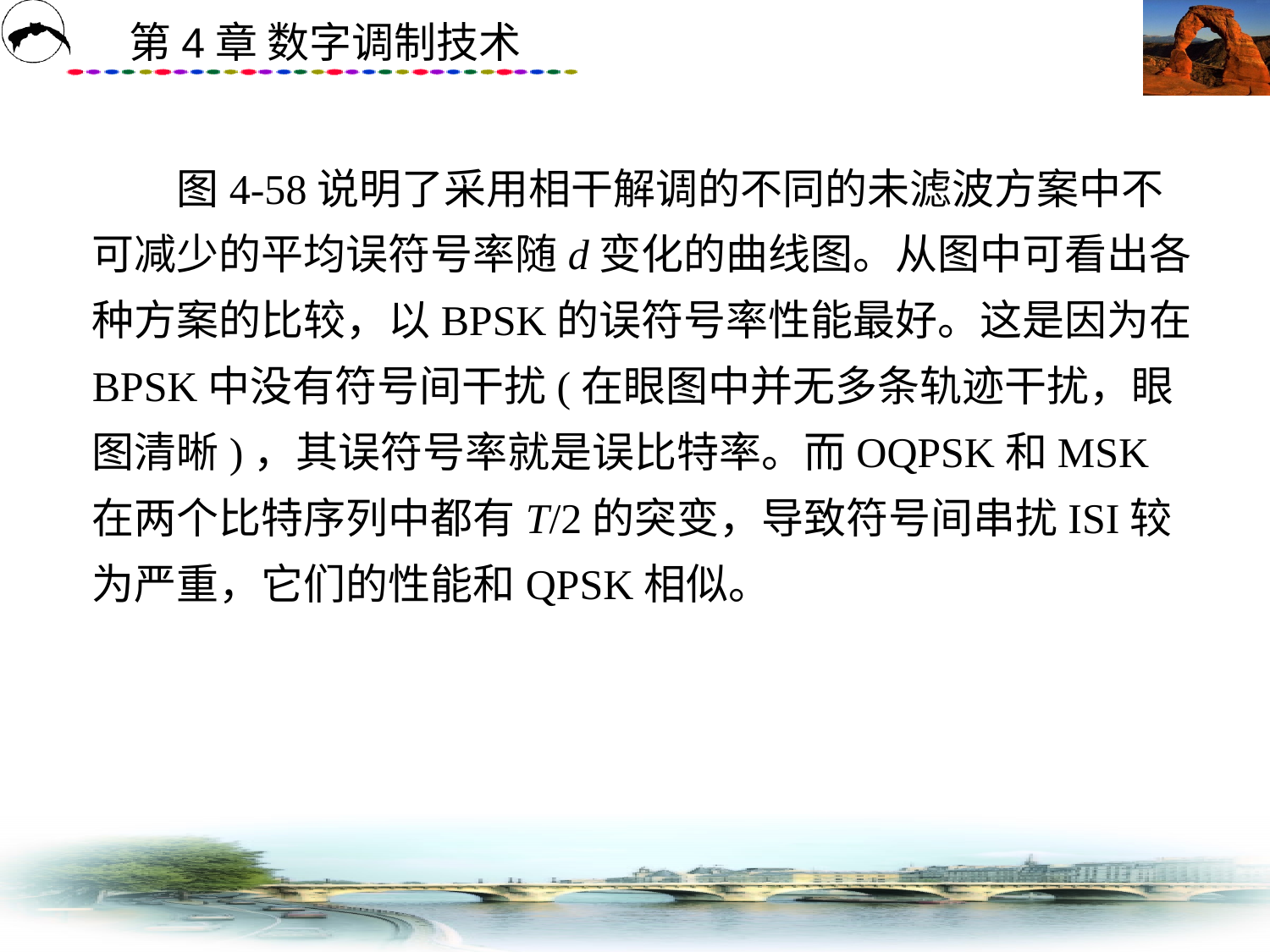

# 图4-58说明了采用相干解调的不同的未滤波方案中不可减少的平均误符号率随d变化的曲线图。从图中可看出各种方案的比较，以BPSK的误符号率性能最好。这是因为在BPSK中没有符号间干扰(在眼图中并无多条轨迹干扰，眼图清晰)，其误符号率就是误比特率。而OQPSK和MSK在两个比特序列中都有T/2的突变，导致符号间串扰ISI较为严重，它们的性能和QPSK相似。